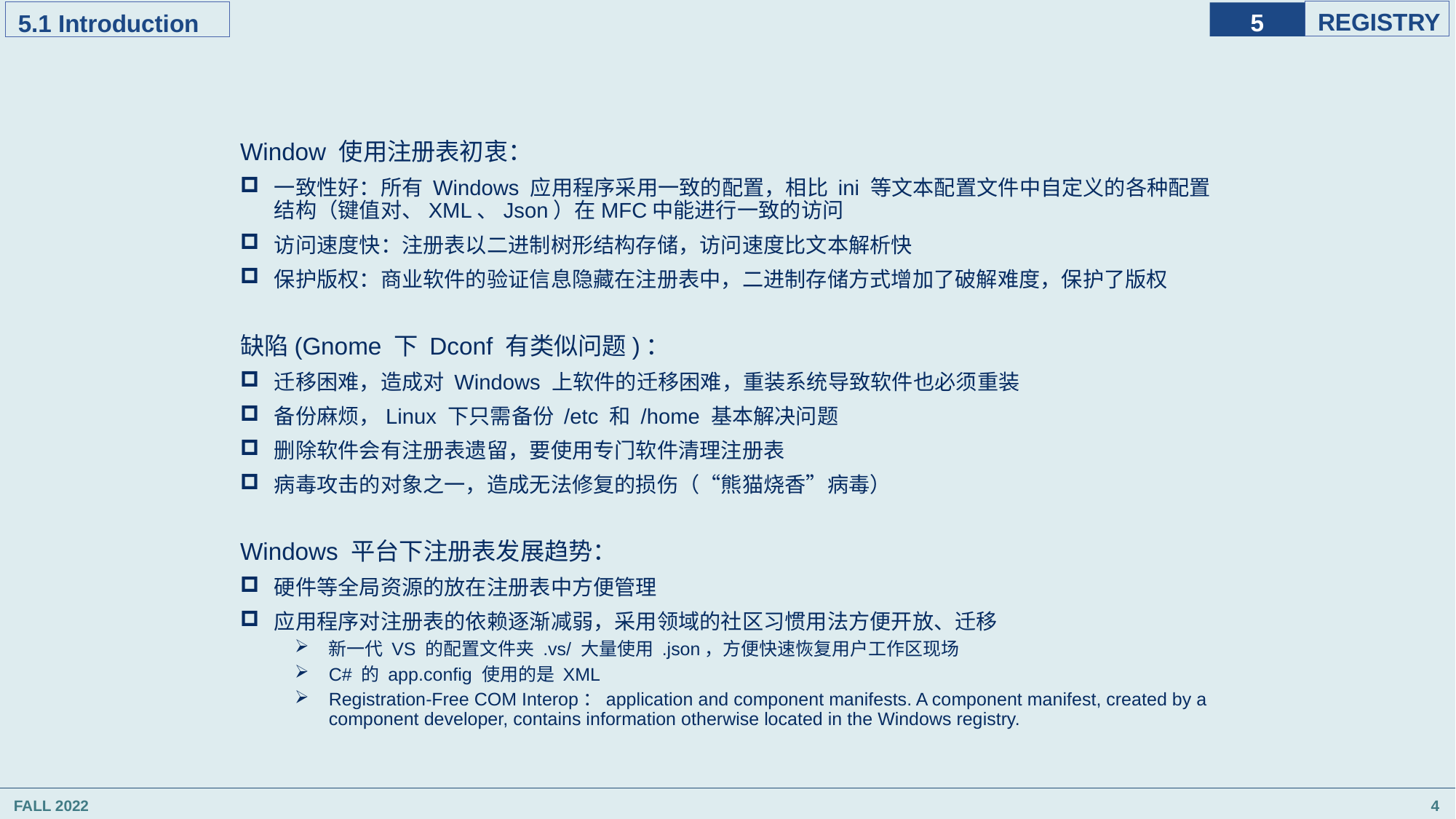

Window 使用注册表初衷：
一致性好：所有 Windows 应用程序采用一致的配置，相比 ini 等文本配置文件中自定义的各种配置结构（键值对、XML、Json）在MFC中能进行一致的访问
访问速度快：注册表以二进制树形结构存储，访问速度比文本解析快
保护版权：商业软件的验证信息隐藏在注册表中，二进制存储方式增加了破解难度，保护了版权

缺陷(Gnome 下 Dconf 有类似问题)：
迁移困难，造成对 Windows 上软件的迁移困难，重装系统导致软件也必须重装
备份麻烦，Linux 下只需备份 /etc 和 /home 基本解决问题
删除软件会有注册表遗留，要使用专门软件清理注册表
病毒攻击的对象之一，造成无法修复的损伤（“熊猫烧香”病毒）

Windows 平台下注册表发展趋势：
硬件等全局资源的放在注册表中方便管理
应用程序对注册表的依赖逐渐减弱，采用领域的社区习惯用法方便开放、迁移
新一代 VS 的配置文件夹 .vs/ 大量使用 .json，方便快速恢复用户工作区现场
C# 的 app.config 使用的是 XML
Registration-Free COM Interop：application and component manifests. A component manifest, created by a component developer, contains information otherwise located in the Windows registry.